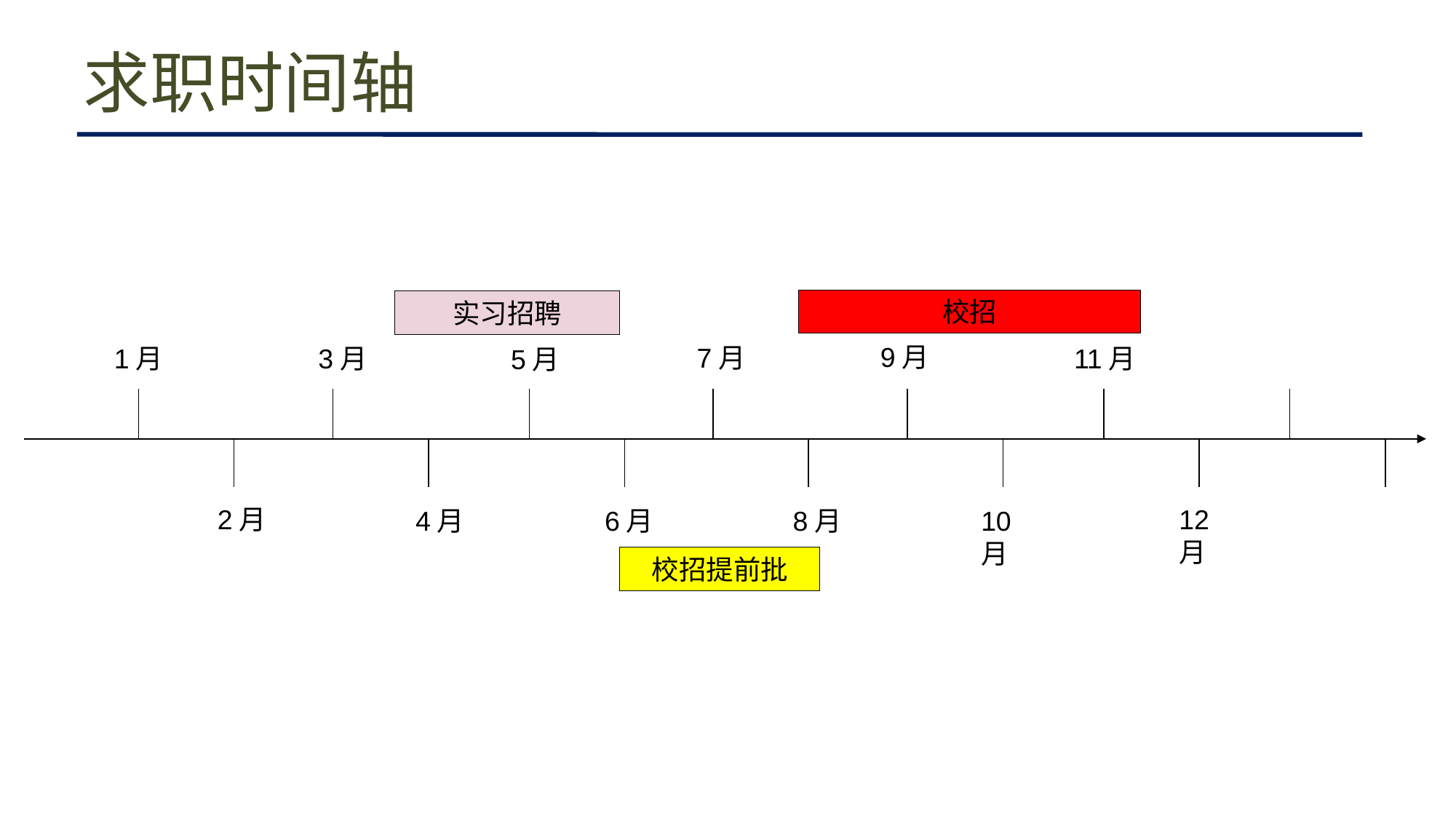

# 求职时间轴
校招
实习招聘
9月
7月
1月
3月
11月
5月
12月
2月
4月
8月
10月
6月
校招提前批